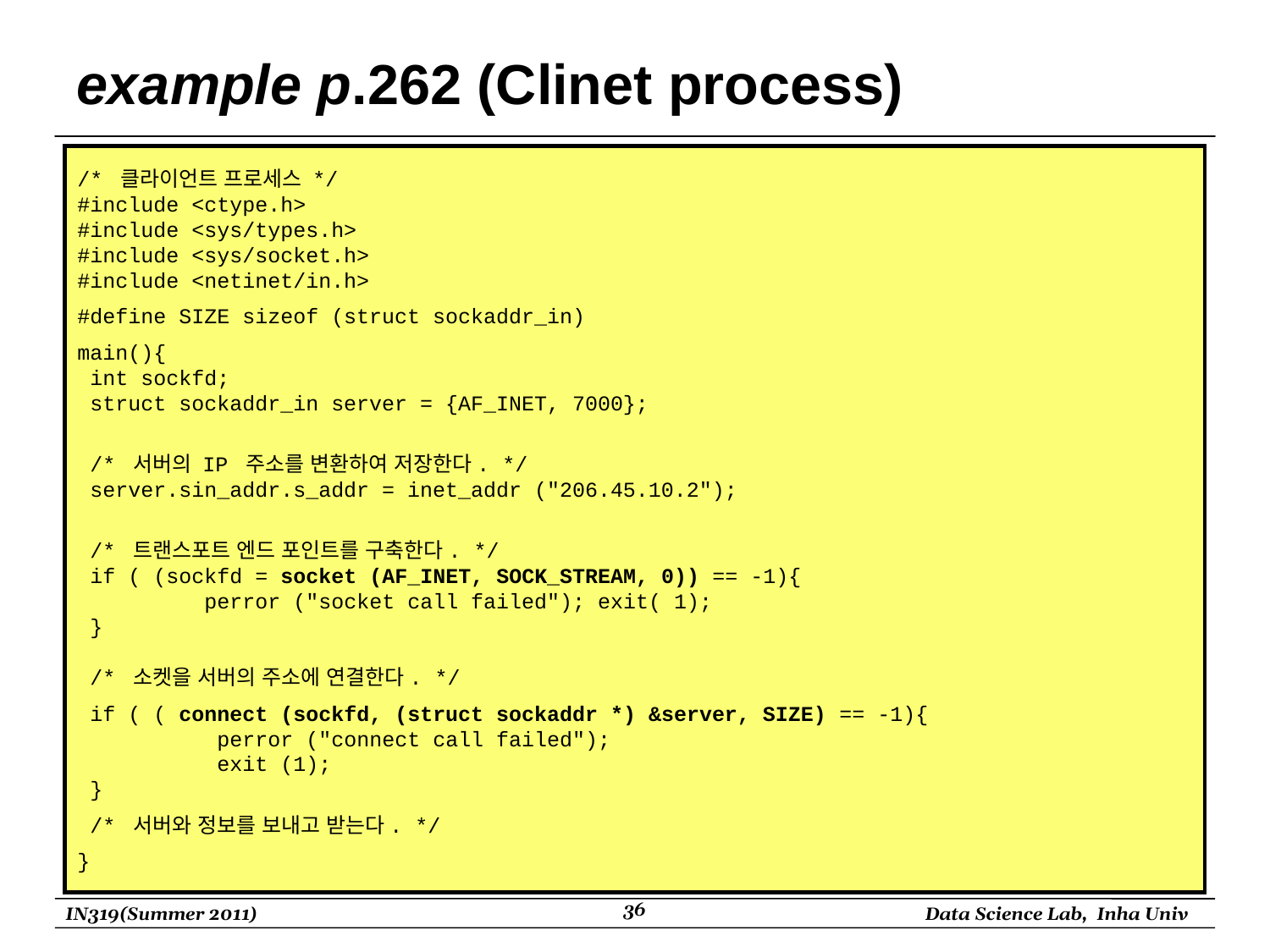

# example p.262 (Clinet process)

/* 클라이언트 프로세스 */
#include <ctype.h>
#include <sys/types.h>
#include <sys/socket.h>
#include <netinet/in.h>
#define SIZE sizeof (struct sockaddr_in)
main(){
 int sockfd;
 struct sockaddr_in server = {AF_INET, 7000};
 /* 서버의 IP 주소를 변환하여 저장한다. */
 server.sin_addr.s_addr = inet_addr ("206.45.10.2");
 /* 트랜스포트 엔드 포인트를 구축한다. */
 if ( (sockfd = socket (AF_INET, SOCK_STREAM, 0)) == -1){
 	perror ("socket call failed"); exit( 1);
 }
 /* 소켓을 서버의 주소에 연결한다. */
 if ( ( connect (sockfd, (struct sockaddr *) &server, SIZE) == -1){
	 perror ("connect call failed");
	 exit (1);
 }
 /* 서버와 정보를 보내고 받는다. */
}
36